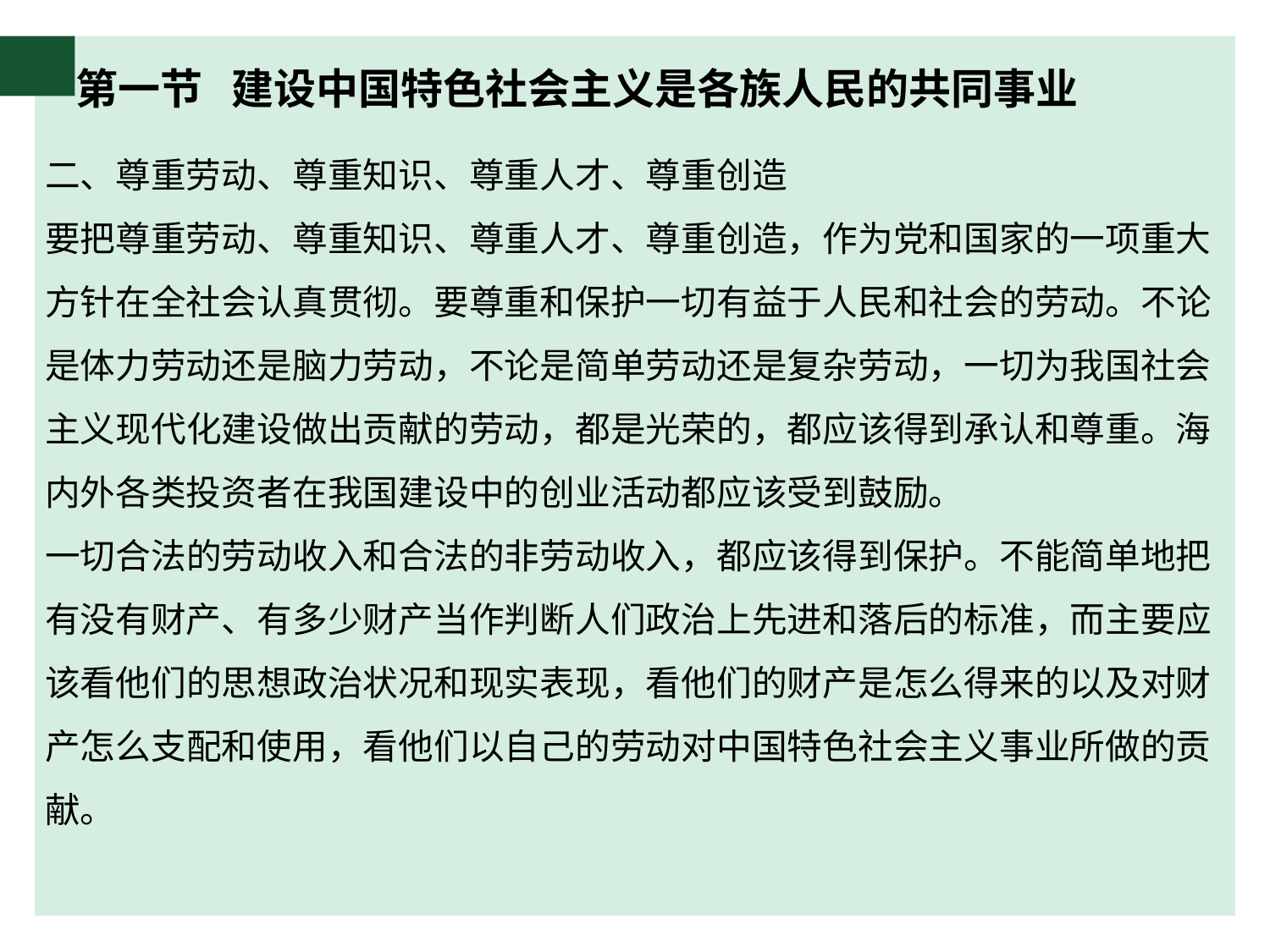

# 第一节   建设中国特色社会主义是各族人民的共同事业
二、尊重劳动、尊重知识、尊重人才、尊重创造
要把尊重劳动、尊重知识、尊重人才、尊重创造，作为党和国家的一项重大方针在全社会认真贯彻。要尊重和保护一切有益于人民和社会的劳动。不论是体力劳动还是脑力劳动，不论是简单劳动还是复杂劳动，一切为我国社会主义现代化建设做出贡献的劳动，都是光荣的，都应该得到承认和尊重。海内外各类投资者在我国建设中的创业活动都应该受到鼓励。
一切合法的劳动收入和合法的非劳动收入，都应该得到保护。不能简单地把有没有财产、有多少财产当作判断人们政治上先进和落后的标准，而主要应该看他们的思想政治状况和现实表现，看他们的财产是怎么得来的以及对财产怎么支配和使用，看他们以自己的劳动对中国特色社会主义事业所做的贡献。